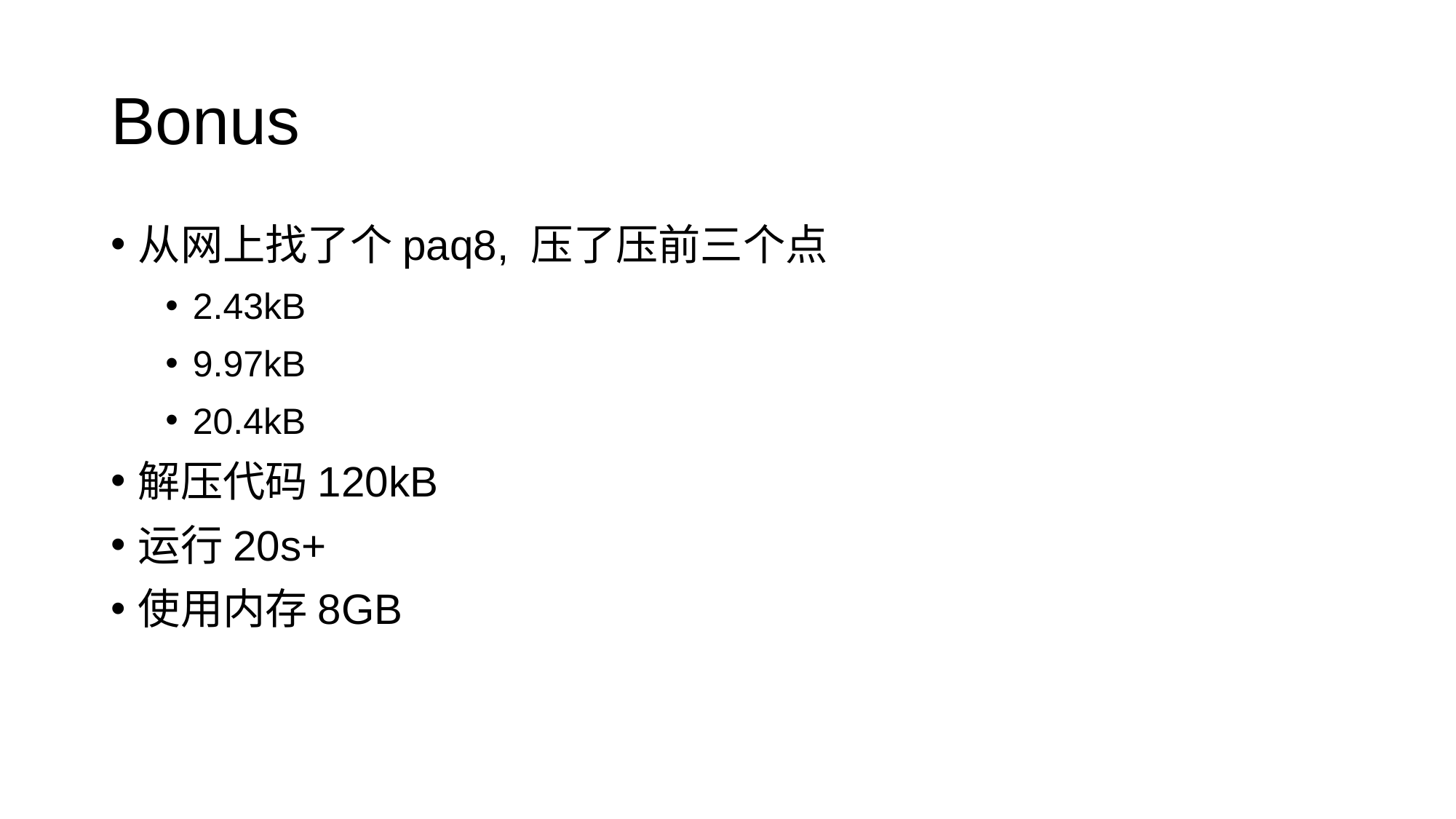

# Bonus
从网上找了个paq8, 压了压前三个点
2.43kB
9.97kB
20.4kB
解压代码120kB
运行20s+
使用内存8GB